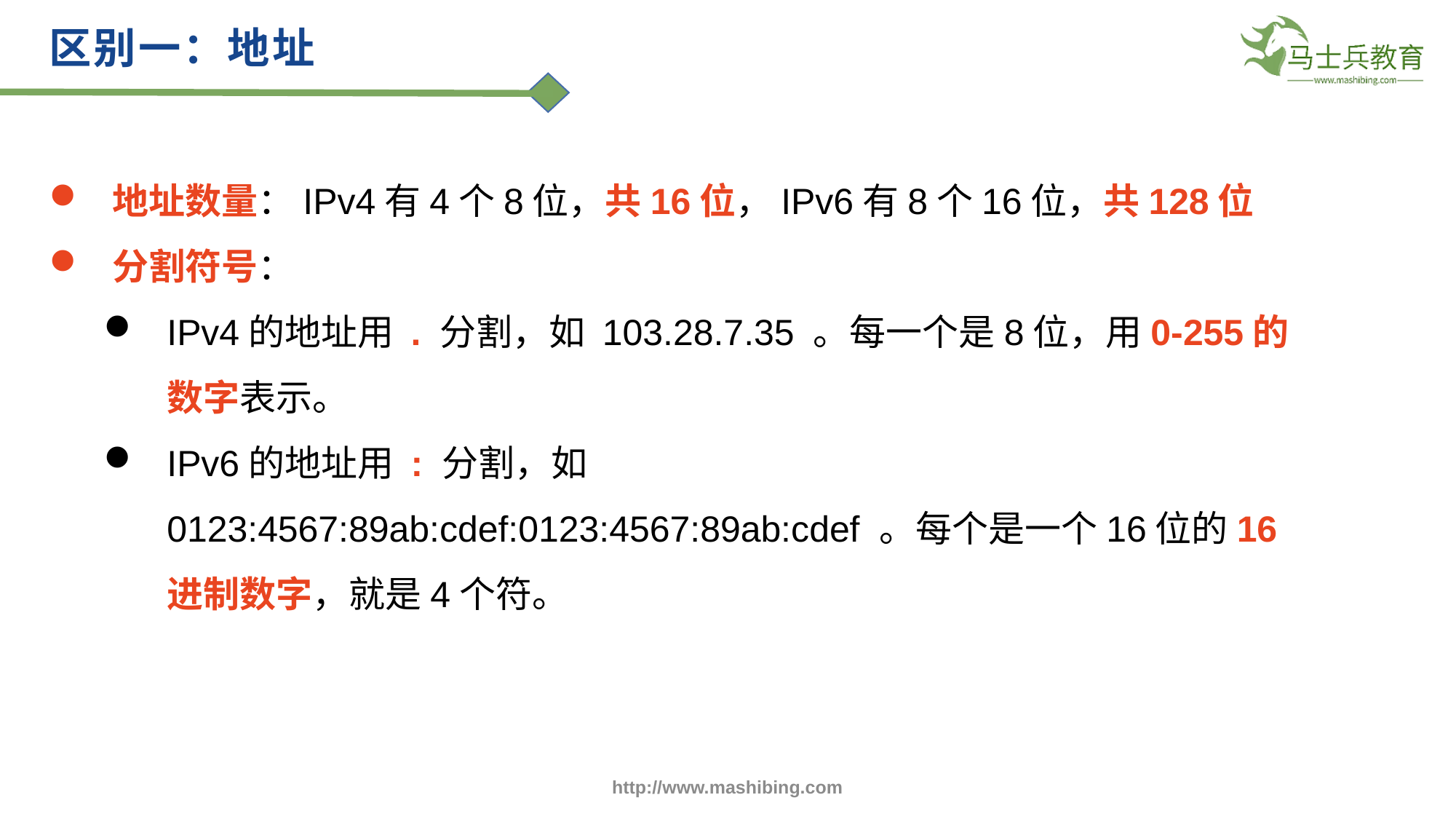

区别一：地址
地址数量：IPv4有4个8位，共16位，IPv6有8个16位，共128位
分割符号：
IPv4的地址用 . 分割，如 103.28.7.35 。每一个是8位，用0-255的数字表示。
IPv6的地址用 : 分割，如 0123:4567:89ab:cdef:0123:4567:89ab:cdef 。每个是一个16位的16进制数字，就是4个符。